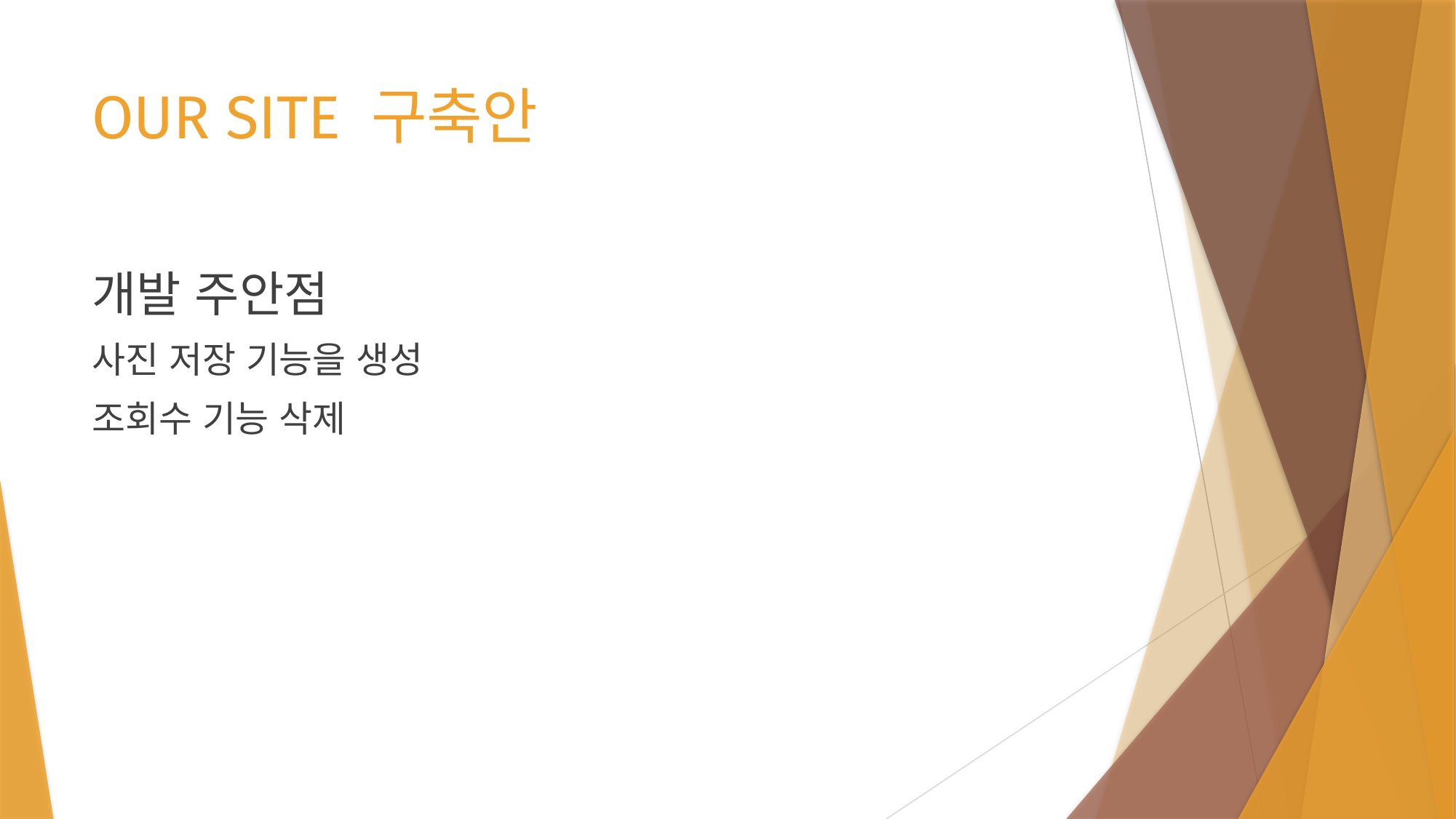

# OUR SITE 구축안
개발 주안점
사진 저장 기능을 생성
조회수 기능 삭제